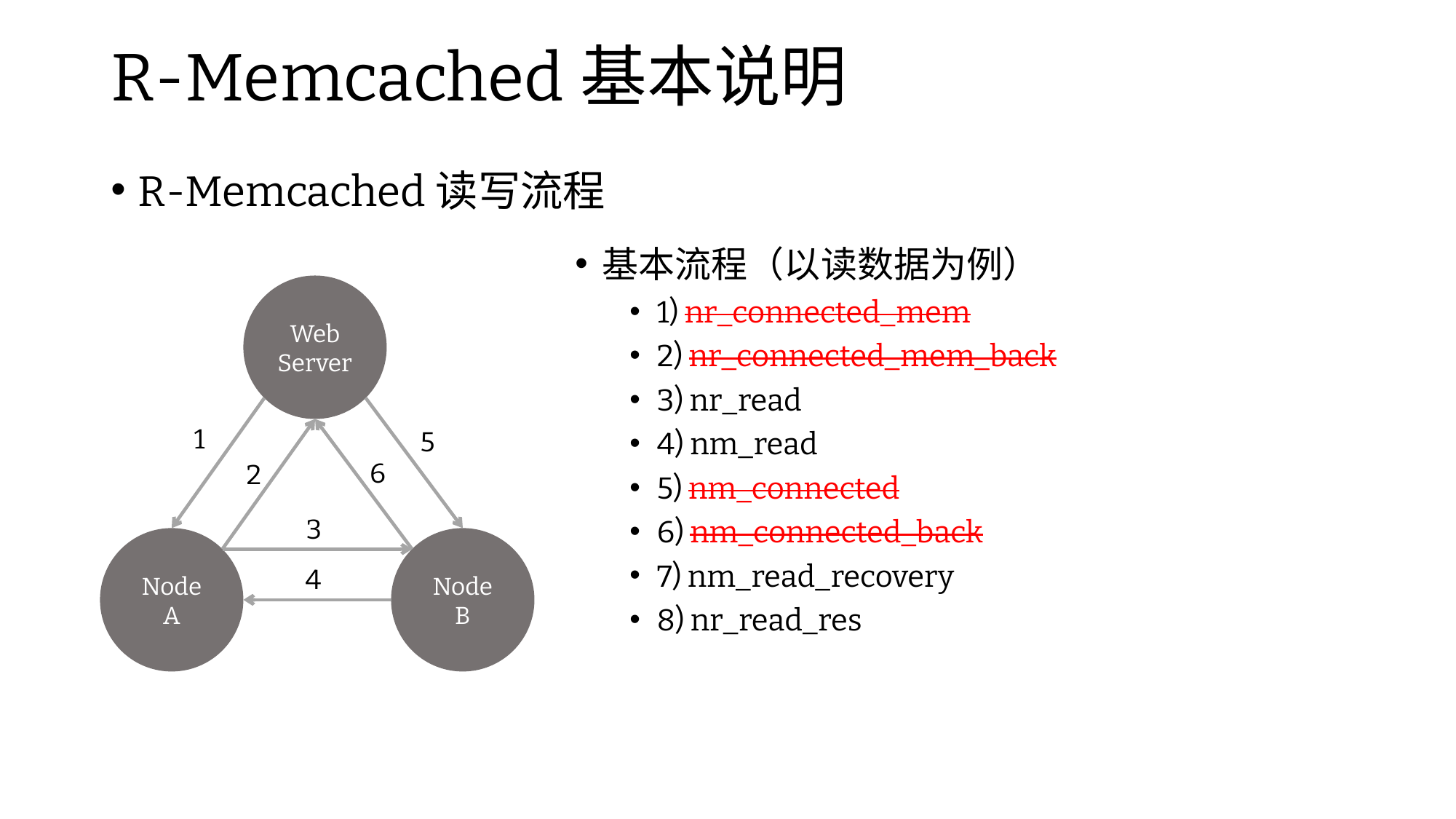

# R-Memcached基本说明
R-Memcached读写流程
基本流程（以读数据为例）
1) nr_connected_mem
2) nr_connected_mem_back
3) nr_read
4) nm_read
5) nm_connected
6) nm_connected_back
7) nm_read_recovery
8) nr_read_res
Web
Server
1
5
6
2
3
Node A
Node B
4